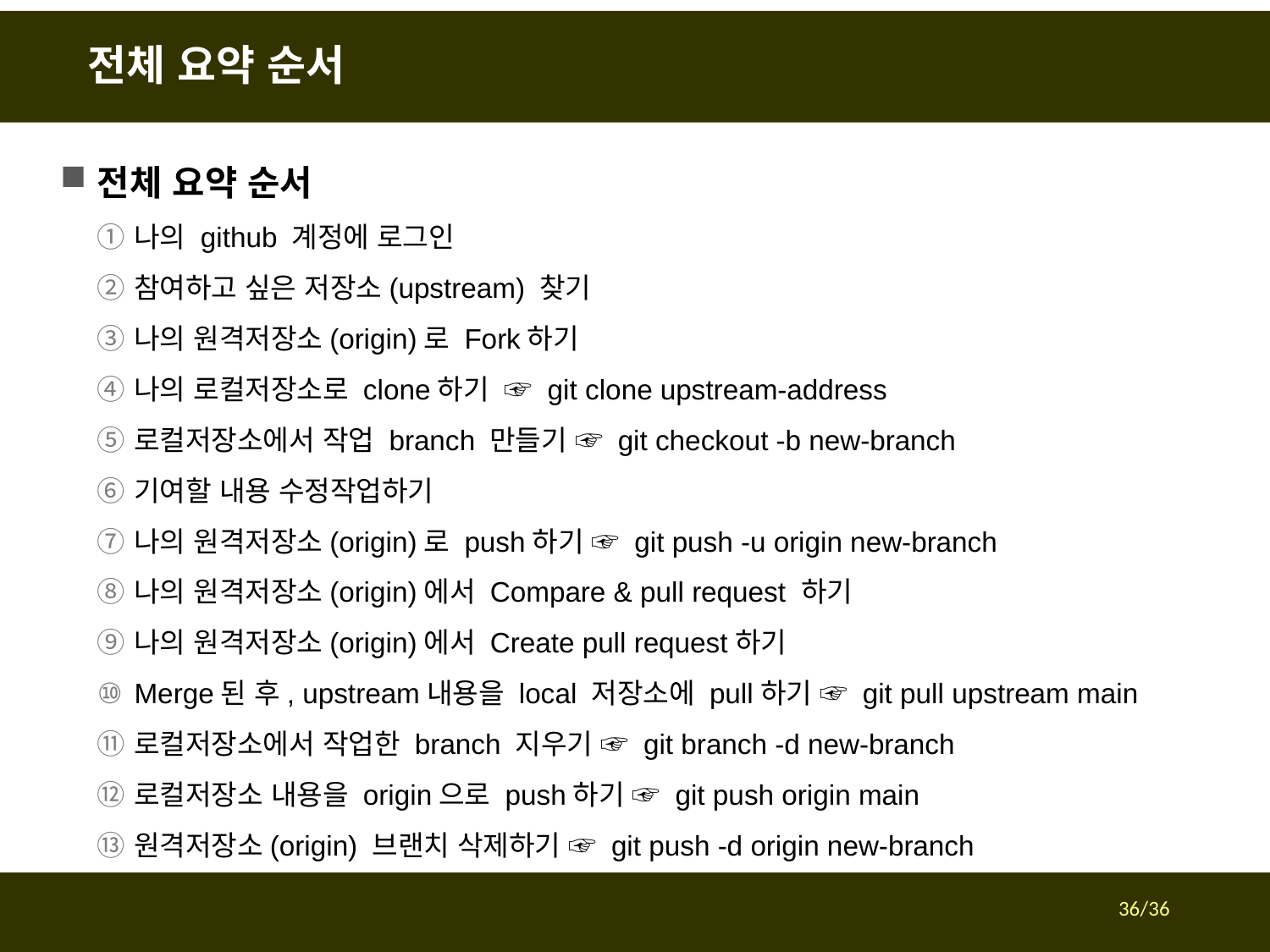

# 전체 요약 순서
전체 요약 순서
나의 github 계정에 로그인
참여하고 싶은 저장소(upstream) 찾기
나의 원격저장소(origin)로 Fork하기
나의 로컬저장소로 clone하기  ☞ git clone upstream-address
로컬저장소에서 작업 branch 만들기 ☞ git checkout -b new-branch
기여할 내용 수정작업하기
나의 원격저장소(origin)로 push하기 ☞ git push -u origin new-branch
나의 원격저장소(origin)에서 Compare & pull request 하기
나의 원격저장소(origin)에서 Create pull request하기
Merge된 후, upstream내용을 local 저장소에 pull하기 ☞ git pull upstream main
로컬저장소에서 작업한 branch 지우기 ☞ git branch -d new-branch
로컬저장소 내용을 origin으로 push하기 ☞ git push origin main
원격저장소(origin) 브랜치 삭제하기 ☞ git push -d origin new-branch

36/36